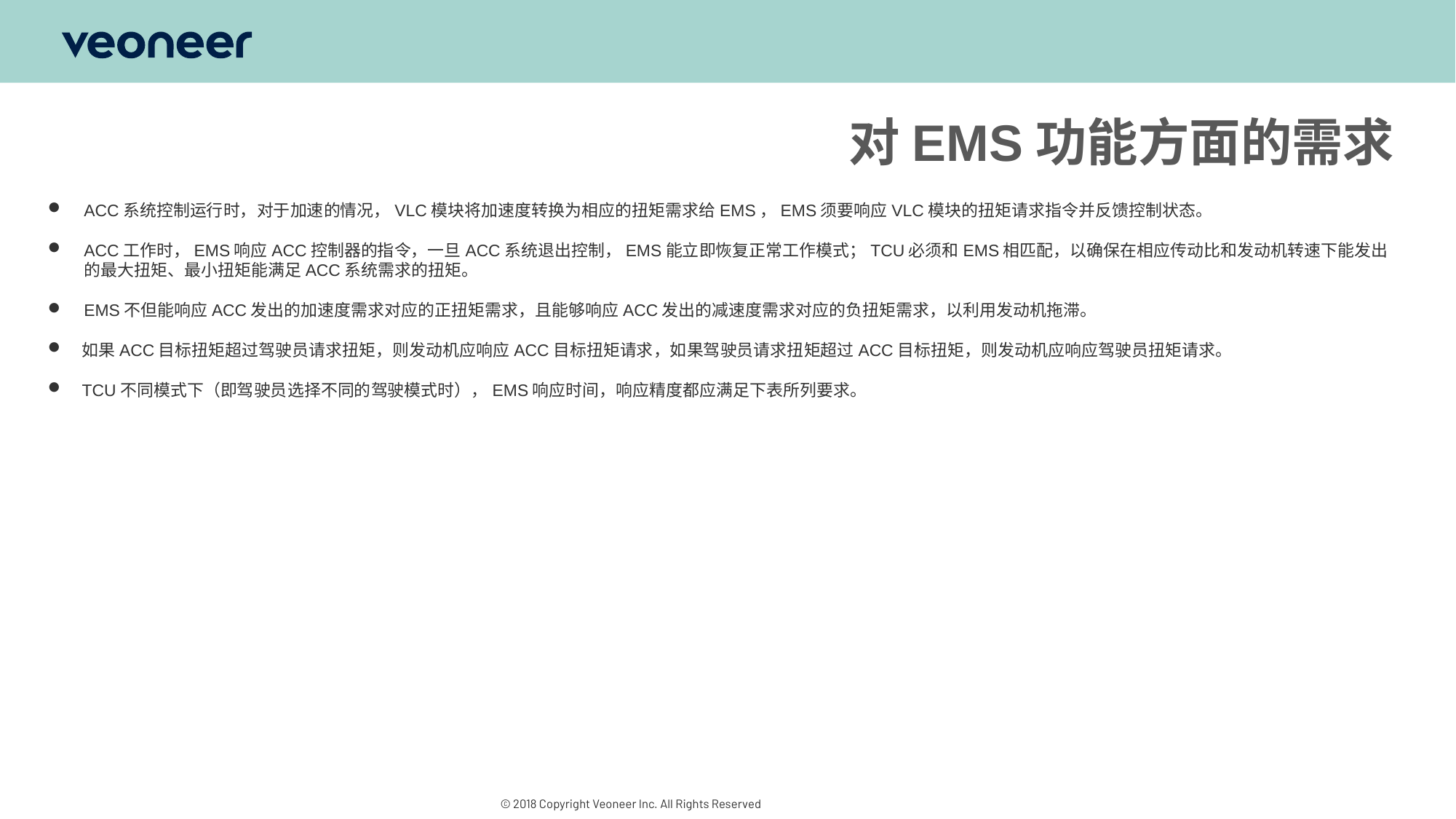

对EMS功能方面的需求
ACC系统控制运行时，对于加速的情况，VLC模块将加速度转换为相应的扭矩需求给EMS，EMS须要响应VLC模块的扭矩请求指令并反馈控制状态。

ACC工作时，EMS响应ACC控制器的指令，一旦ACC系统退出控制，EMS能立即恢复正常工作模式；TCU必须和EMS相匹配，以确保在相应传动比和发动机转速下能发出的最大扭矩、最小扭矩能满足ACC系统需求的扭矩。

EMS不但能响应ACC发出的加速度需求对应的正扭矩需求，且能够响应ACC发出的减速度需求对应的负扭矩需求，以利用发动机拖滞。

如果ACC目标扭矩超过驾驶员请求扭矩，则发动机应响应ACC目标扭矩请求，如果驾驶员请求扭矩超过ACC目标扭矩，则发动机应响应驾驶员扭矩请求。

TCU不同模式下（即驾驶员选择不同的驾驶模式时），EMS响应时间，响应精度都应满足下表所列要求。